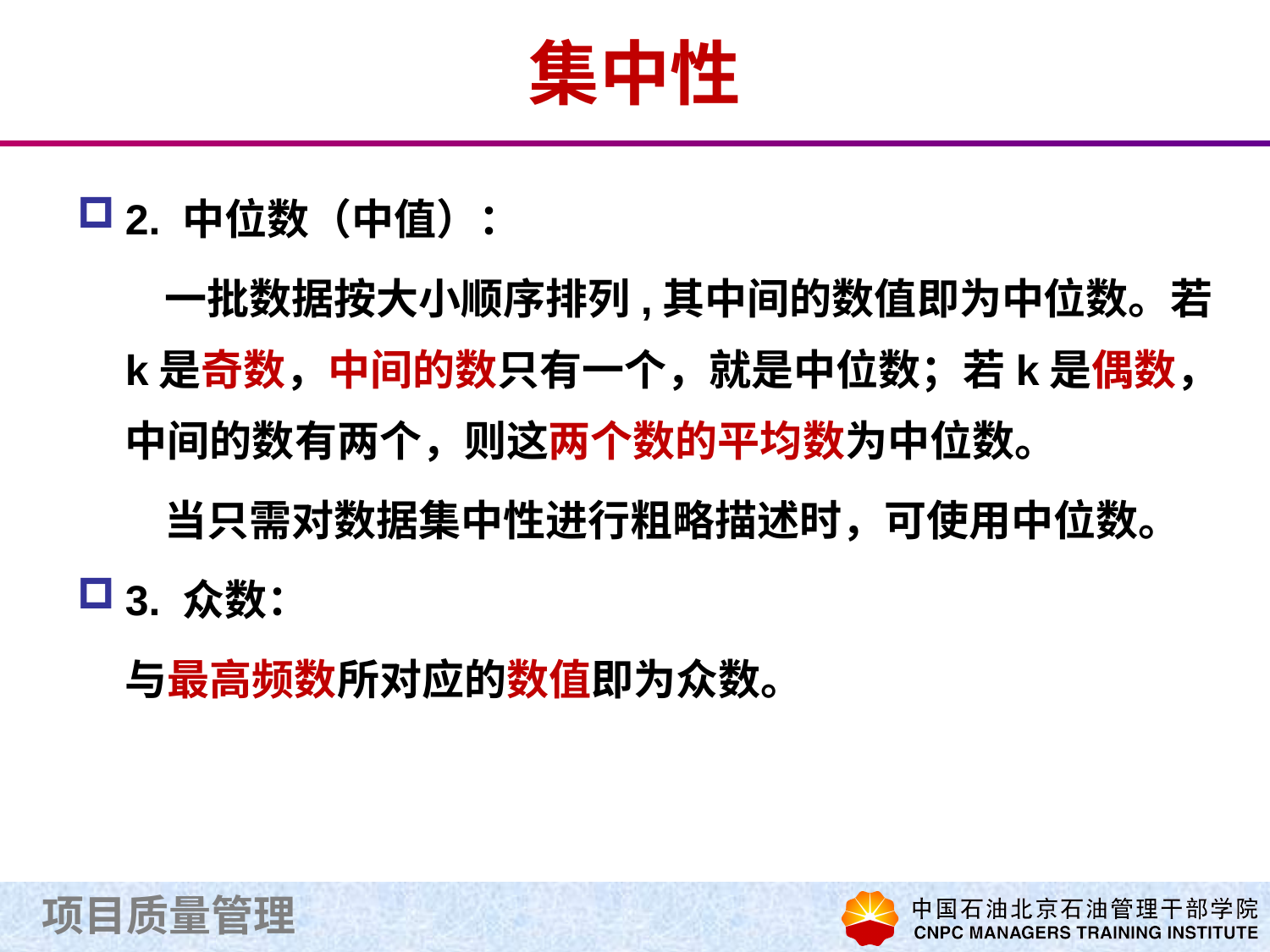

# 集中性
2. 中位数（中值）：
一批数据按大小顺序排列,其中间的数值即为中位数。若k是奇数，中间的数只有一个，就是中位数；若k是偶数，中间的数有两个，则这两个数的平均数为中位数。
当只需对数据集中性进行粗略描述时，可使用中位数。
3. 众数：
	与最高频数所对应的数值即为众数。